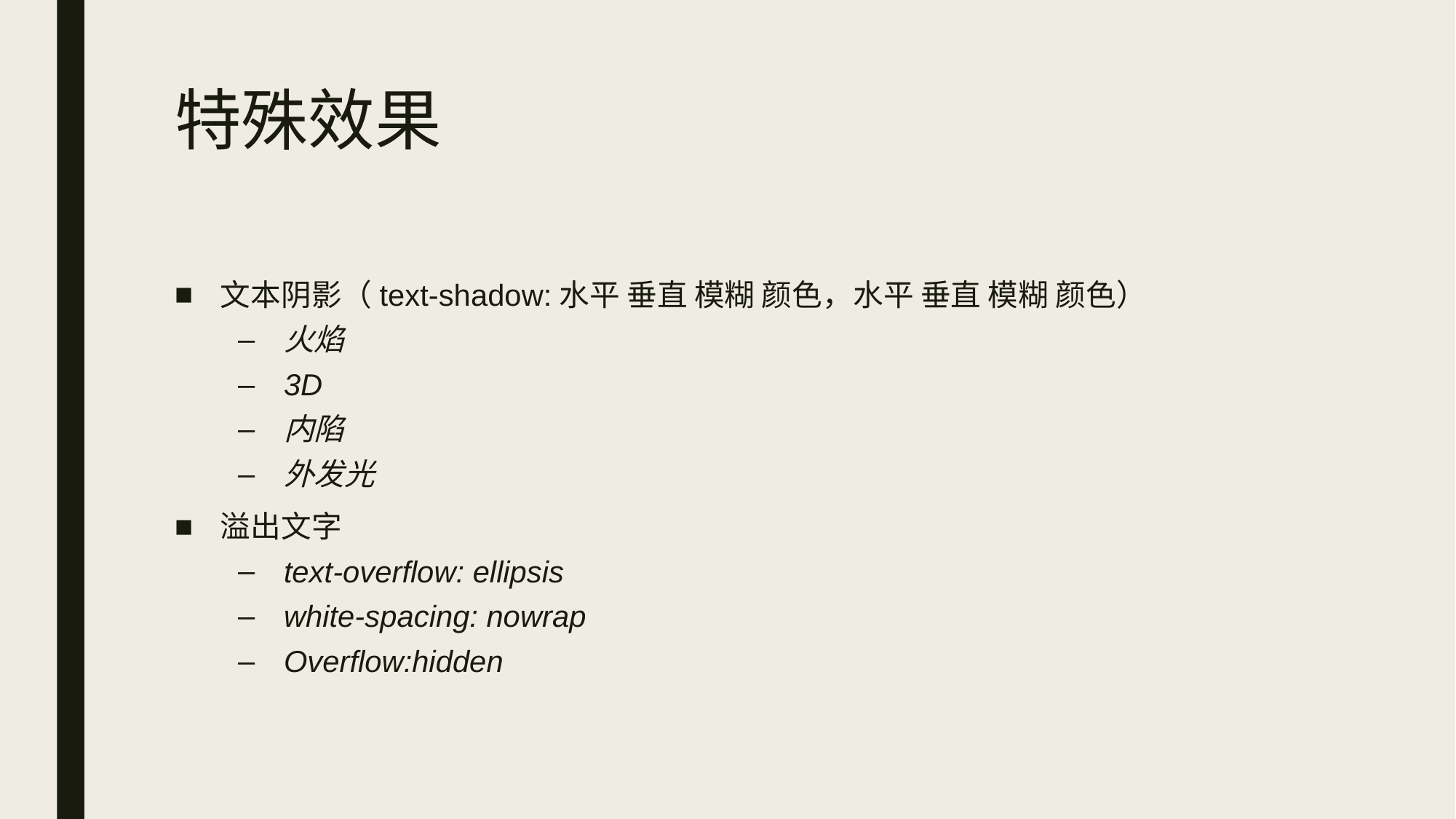

# 特殊效果
文本阴影（text-shadow:水平 垂直 模糊 颜色，水平 垂直 模糊 颜色）
火焰
3D
内陷
外发光
溢出文字
text-overflow: ellipsis
white-spacing: nowrap
Overflow:hidden